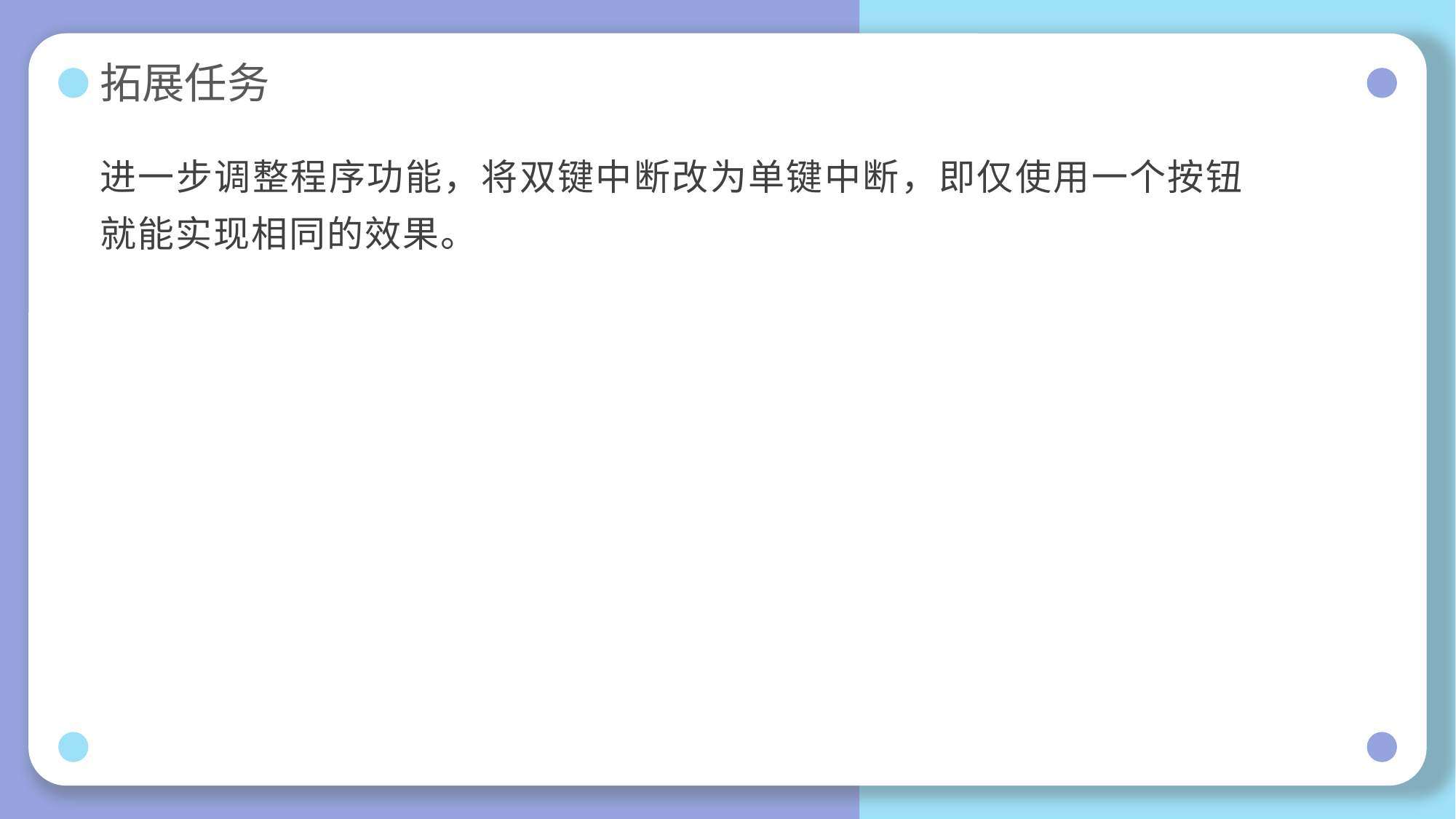

# 拓展任务
进一步调整程序功能，将双键中断改为单键中断，即仅使用一个按钮就能实现相同的效果。